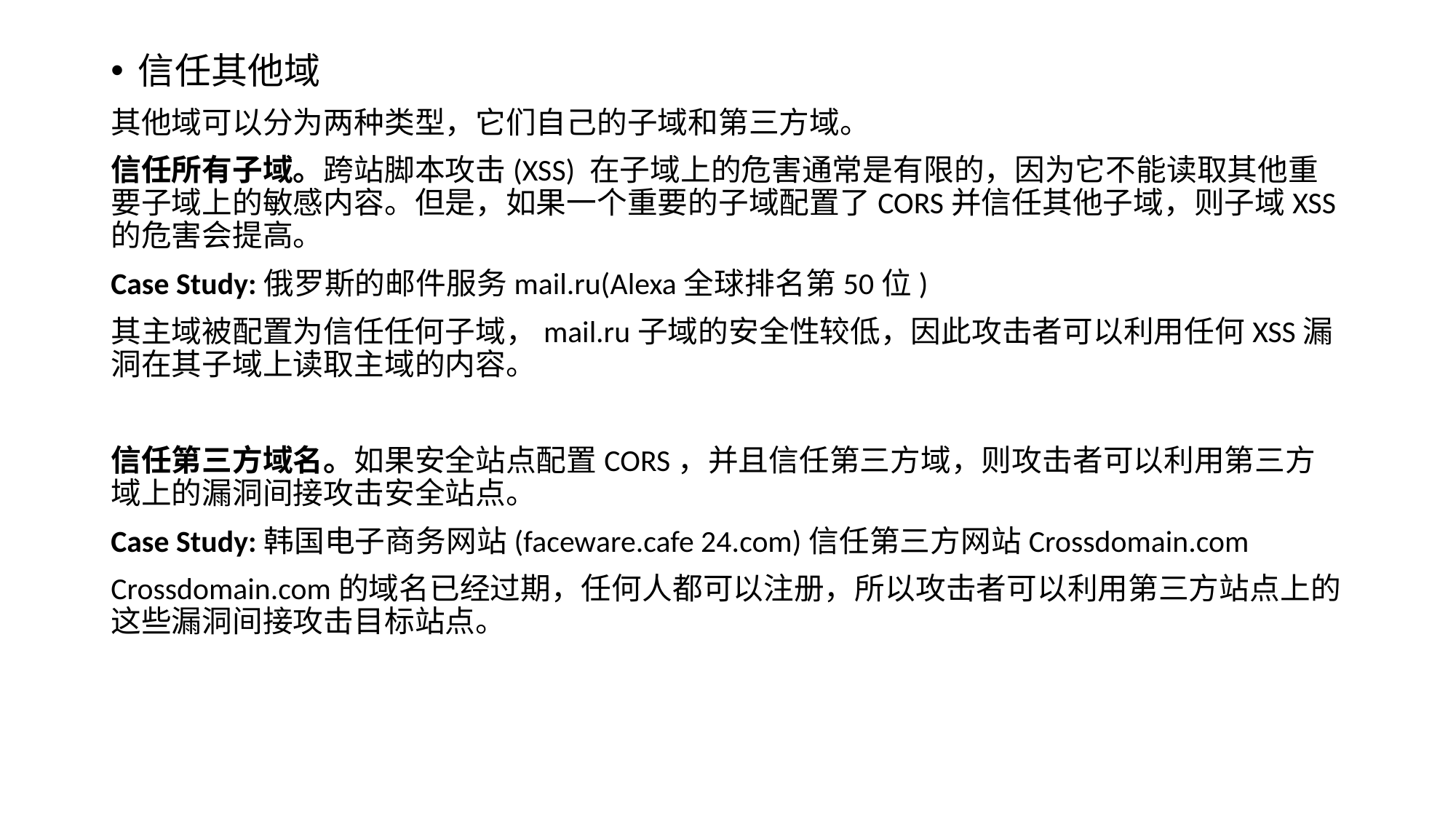

信任其他域
其他域可以分为两种类型，它们自己的子域和第三方域。
信任所有子域。跨站脚本攻击(XSS) 在子域上的危害通常是有限的，因为它不能读取其他重要子域上的敏感内容。但是，如果一个重要的子域配置了CORS并信任其他子域，则子域XSS的危害会提高。
Case Study:俄罗斯的邮件服务mail.ru(Alexa全球排名第50位)
其主域被配置为信任任何子域，mail.ru子域的安全性较低，因此攻击者可以利用任何XSS漏洞在其子域上读取主域的内容。

信任第三方域名。如果安全站点配置CORS，并且信任第三方域，则攻击者可以利用第三方域上的漏洞间接攻击安全站点。
Case Study:韩国电子商务网站(faceware.cafe 24.com)信任第三方网站Crossdomain.com
Crossdomain.com的域名已经过期，任何人都可以注册，所以攻击者可以利用第三方站点上的这些漏洞间接攻击目标站点。

16